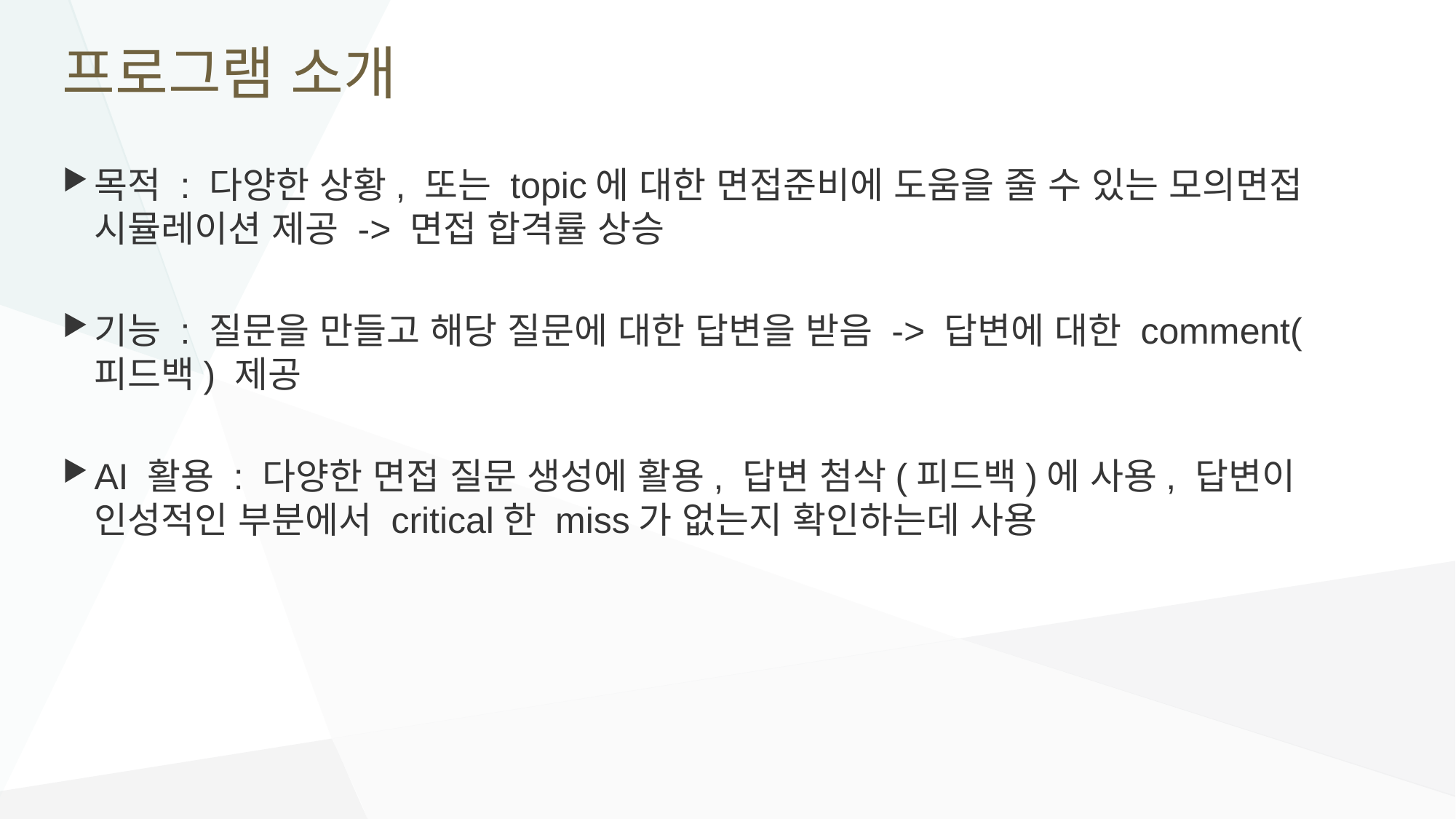

# 프로그램 소개
목적 : 다양한 상황, 또는 topic에 대한 면접준비에 도움을 줄 수 있는 모의면접 시뮬레이션 제공 -> 면접 합격률 상승

기능 : 질문을 만들고 해당 질문에 대한 답변을 받음 -> 답변에 대한 comment(피드백) 제공

AI 활용 : 다양한 면접 질문 생성에 활용, 답변 첨삭(피드백)에 사용, 답변이 인성적인 부분에서 critical한 miss가 없는지 확인하는데 사용